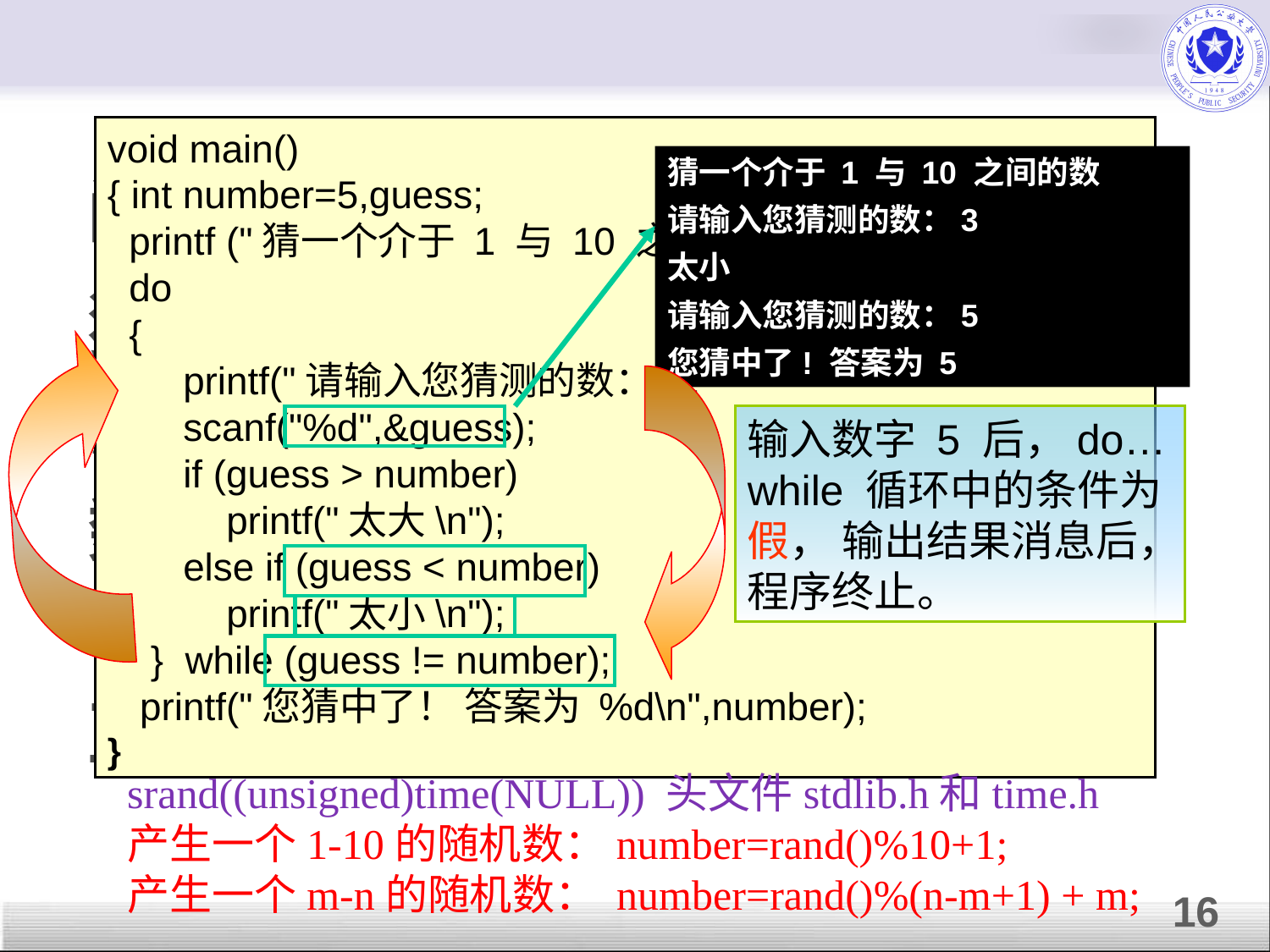

void main()
{ int number=5,guess;
  printf ("猜一个介于 1 与 10 之间的数\n");
  do
  {
       printf("请输入您猜测的数：");
       scanf("%d",&guess);
       if (guess > number)
           printf("太大\n");
       else if (guess < number)
           printf("太小\n");
    }  while (guess != number);
   printf("您猜中了！ 答案为 %d\n",number);
}
猜一个介于 1 与 10 之间的数
请输入您猜测的数：3
太小
请输入您猜测的数：5
您猜中了! 答案为 5

问题描述：
猜数游戏。要求猜一个介于1～10之间的数字，根据用户猜测的数与标准值进行对比，并给出提示，以便下次猜测能接近标准值，直到猜中为止。

输入数字 5 后，do…while 循环中的条件为假， 输出结果消息后，程序终止。

srand((unsigned)time(NULL)) 头文件stdlib.h和time.h
产生一个1-10的随机数：number=rand()%10+1;
产生一个m-n的随机数： number=rand()%(n-m+1) + m;